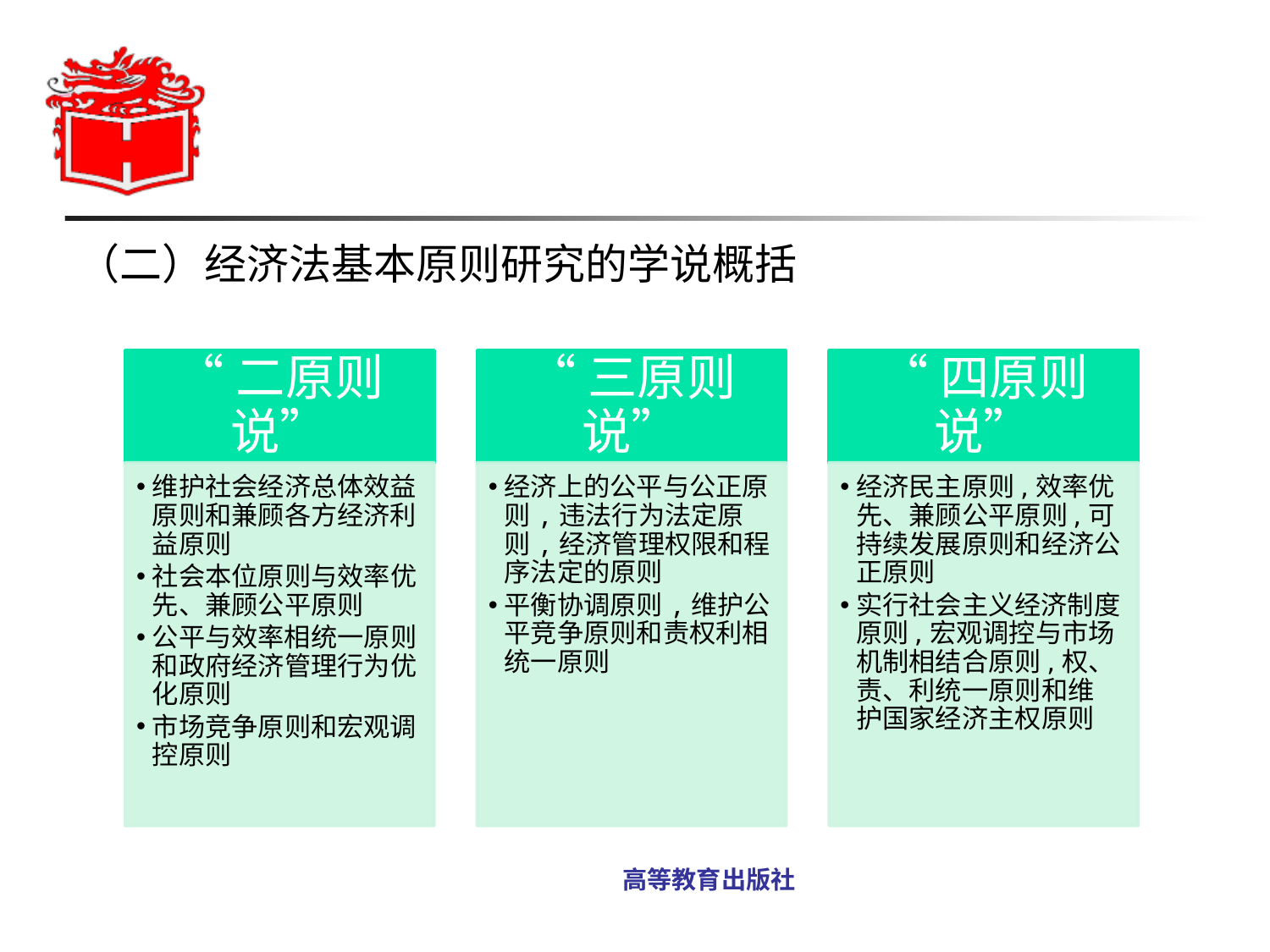

（二）经济法基本原则研究的学说概括

“二原则说”
维护社会经济总体效益原则和兼顾各方经济利益原则
社会本位原则与效率优先、兼顾公平原则
公平与效率相统一原则和政府经济管理行为优化原则
市场竞争原则和宏观调控原则
“三原则说”
经济上的公平与公正原则,违法行为法定原则,经济管理权限和程序法定的原则
平衡协调原则,维护公平竞争原则和责权利相统一原则
“四原则说”
经济民主原则,效率优先、兼顾公平原则,可持续发展原则和经济公正原则
实行社会主义经济制度
原则,宏观调控与市场机制相结合原则,权、责、利统一原则和维
护国家经济主权原则

高等教育出版社